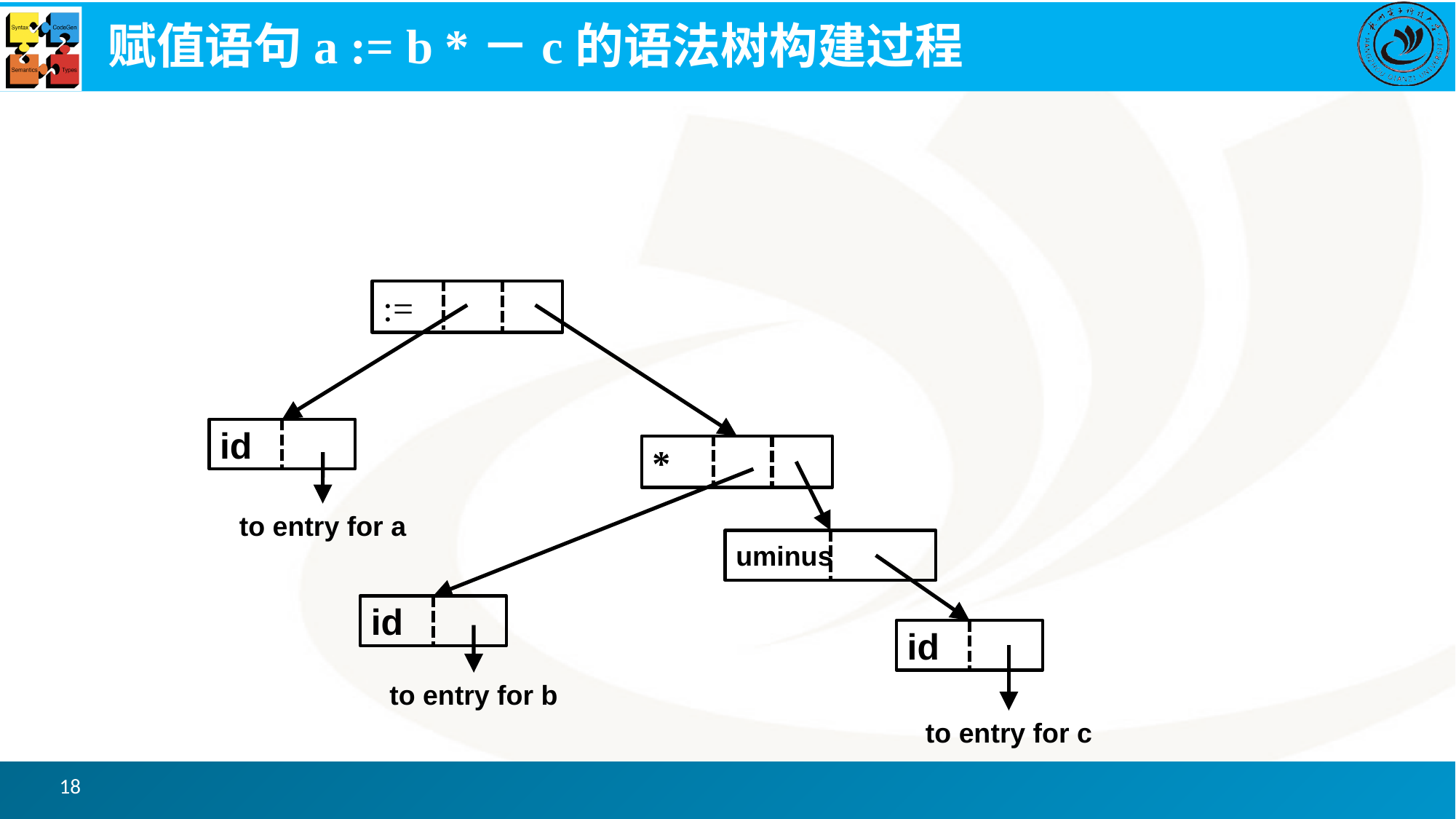

# 赋值语句a := b *－c的语法树构建过程
:=
id
*
to entry for a
uminus
id
id
to entry for b
to entry for c
18